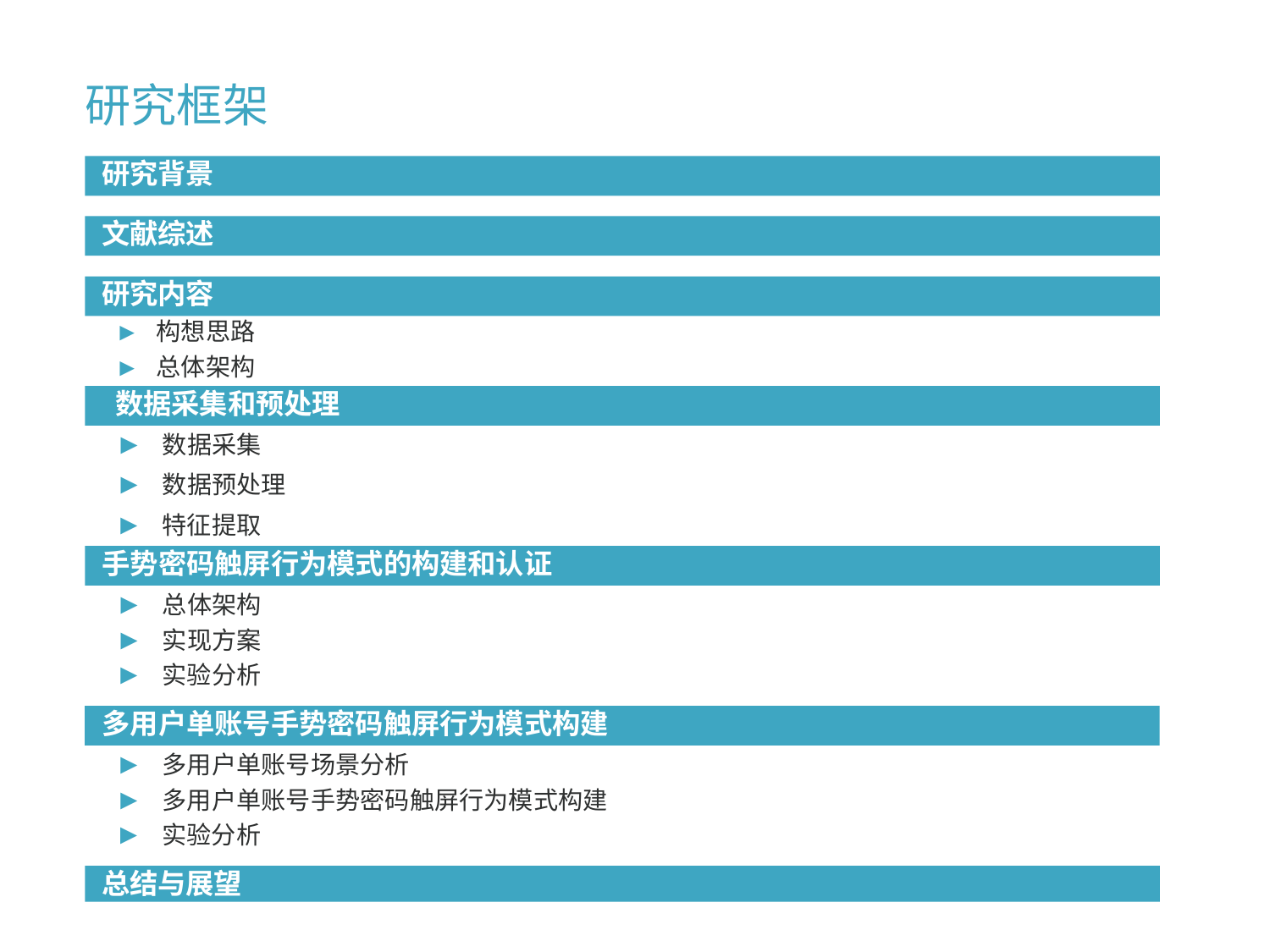

研究框架

研究背景

文献综述
研究问题
研究内容

►  构想思路
►  总体架构

 数据采集和预处理
►  数据采集
文献综述
►  数据预处理
►  特征提取

手势密码触屏行为模式的构建和认证
►  总体架构
►  实现方案
►  实验分析

多用户单账号手势密码触屏行为模式构建
►  多用户单账号场景分析
►  多用户单账号手势密码触屏行为模式构建
研究方法
►  实验分析
预期成果与结论

总结与展望